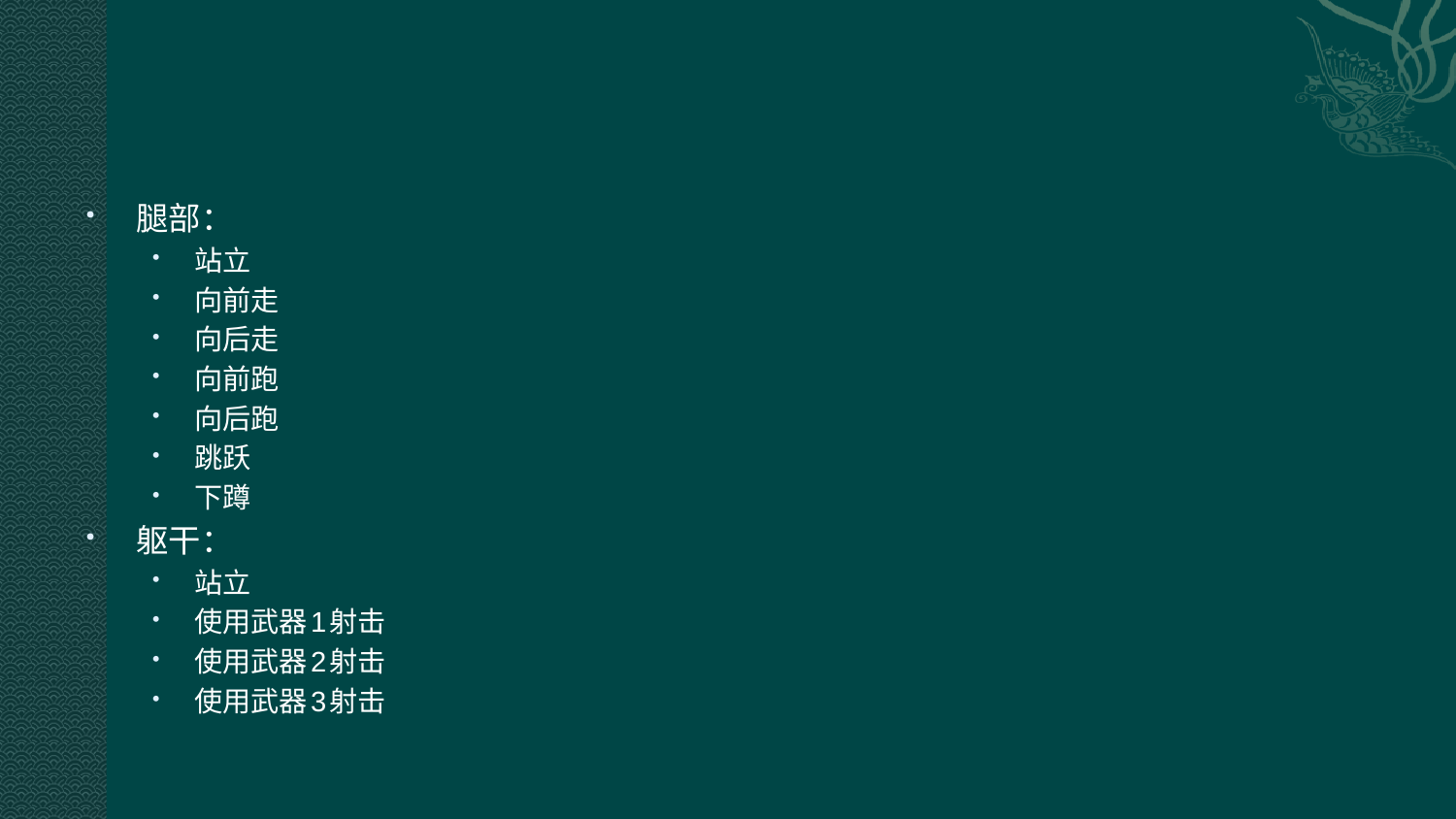

#
腿部：
站立
向前走
向后走
向前跑
向后跑
跳跃
下蹲
躯干：
站立
使用武器1射击
使用武器2射击
使用武器3射击